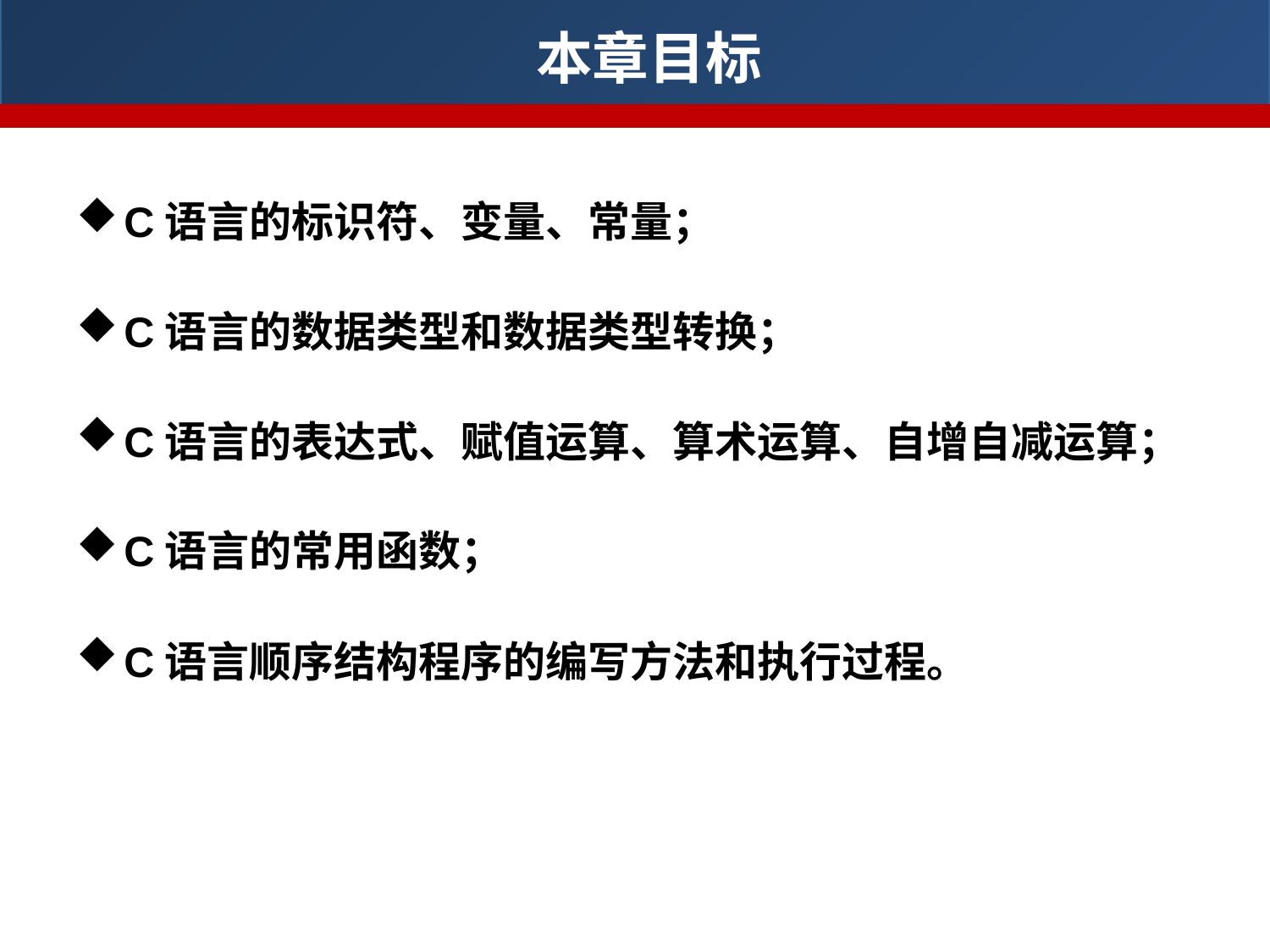

本章目标
C语言的标识符、变量、常量；
C语言的数据类型和数据类型转换；
C语言的表达式、赋值运算、算术运算、自增自减运算；
C语言的常用函数；
C语言顺序结构程序的编写方法和执行过程。